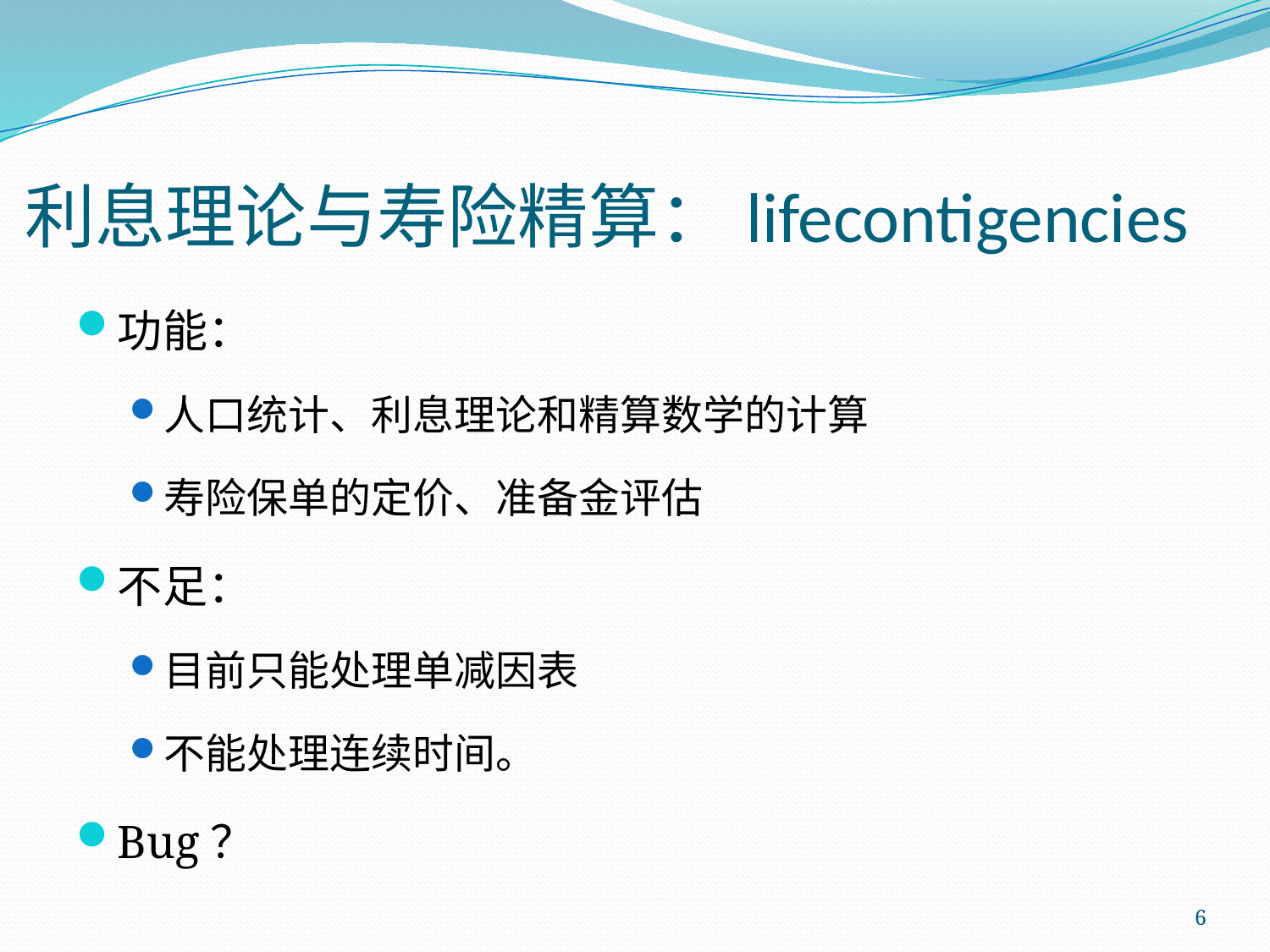

# 利息理论与寿险精算：lifecontigencies
功能：
人口统计、利息理论和精算数学的计算
寿险保单的定价、准备金评估
不足：
目前只能处理单减因表
不能处理连续时间。
Bug？
6